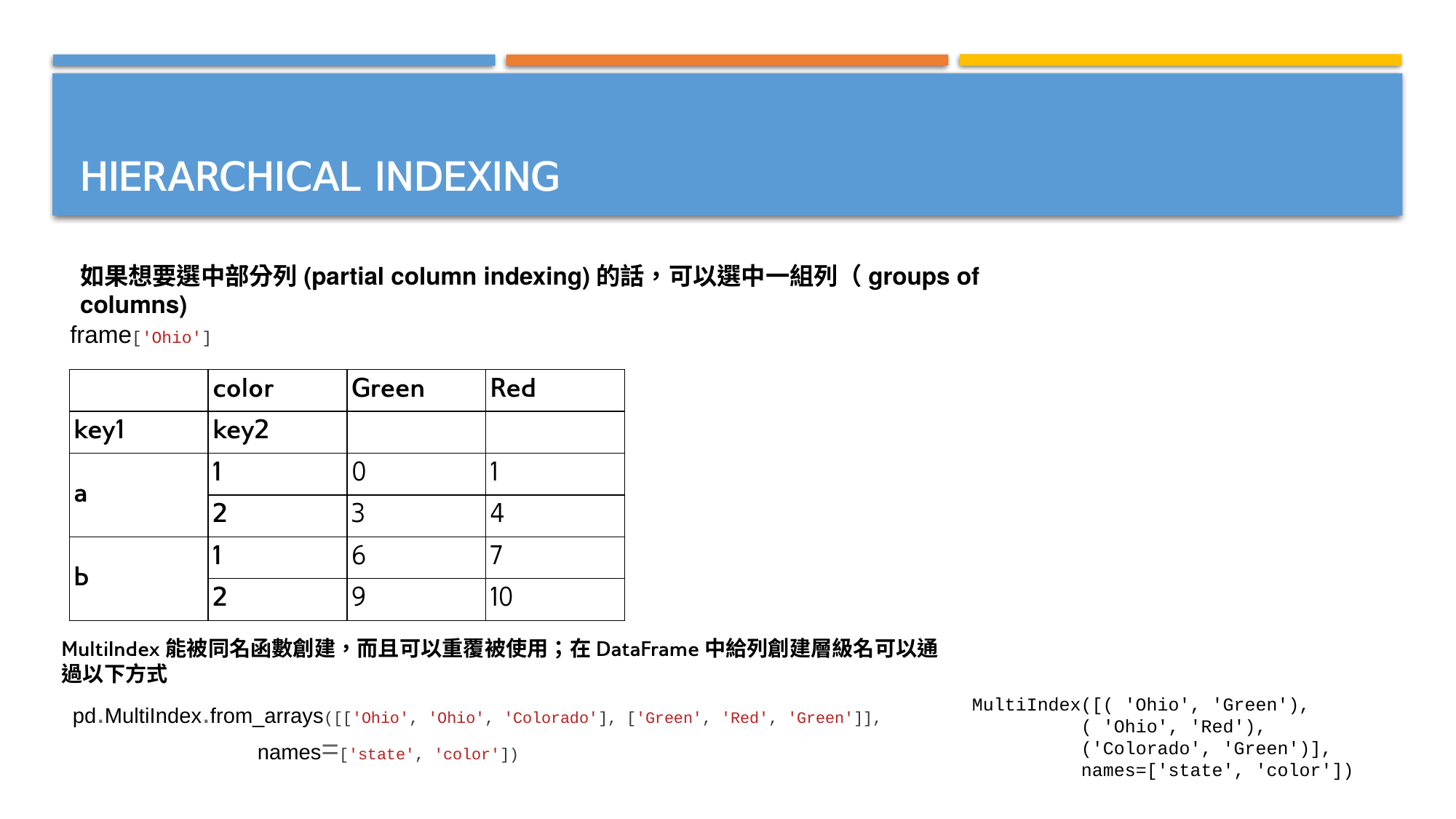

# Hierarchical Indexing
如果想要選中部分列(partial column indexing)的話，可以選中一組列（groups of columns)

frame['Ohio']
|  | color | Green | Red |
| --- | --- | --- | --- |
| key1 | key2 |  |  |
| a | 1 | 0 | 1 |
|  | 2 | 3 | 4 |
| b | 1 | 6 | 7 |
|  | 2 | 9 | 10 |
MultiIndex能被同名函數創建，而且可以重覆被使用；在DataFrame中給列創建層級名可以通過以下方式
MultiIndex([( 'Ohio', 'Green'),
	( 'Ohio', 'Red'),
	('Colorado', 'Green')],
	names=['state', 'color'])
pd.MultiIndex.from_arrays([['Ohio', 'Ohio', 'Colorado'], ['Green', 'Red', 'Green']],
	        names=['state', 'color'])